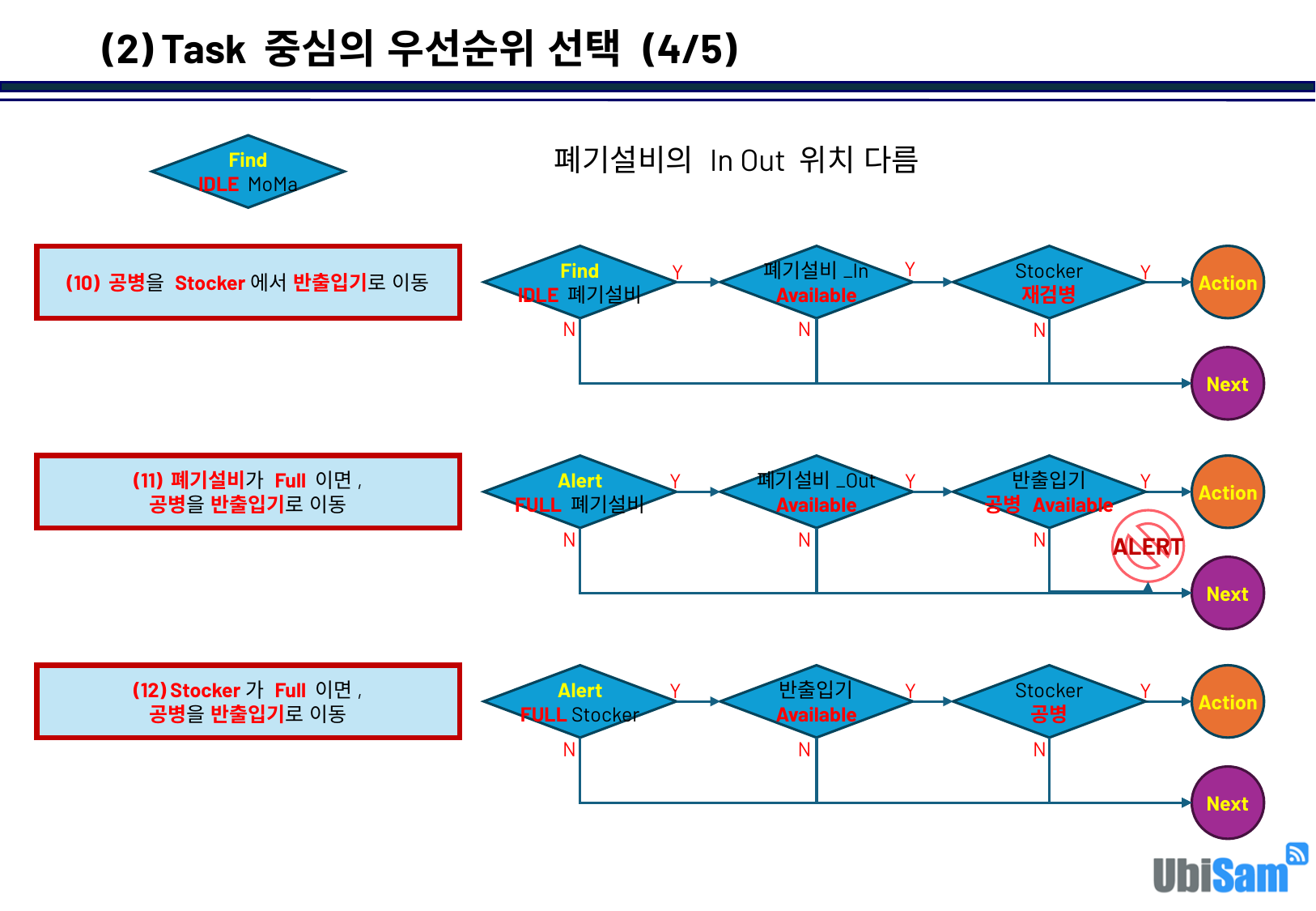

# (2) Task 중심의 우선순위 선택 (4/5)
Find
IDLE  MoMa
폐기설비의 In Out 위치 다름
Action
(10) 공병을 Stocker에서 반출입기로 이동
Find
IDLE 폐기설비
폐기설비_In
Available
Stocker
재검병
Y
Y
Y
N
N
N
Next
Action
(11) 폐기설비가 Full 이면,
공병을 반출입기로 이동
Alert
FULL 폐기설비
폐기설비_Out
Available
반출입기
공병 Available
Y
Y
Y
ALERT
N
N
N
Next
(12) Stocker가 Full 이면,
공병을 반출입기로 이동
Action
Alert
FULL Stocker
반출입기
Available
Stocker
공병
Y
Y
Y
N
N
N
Next